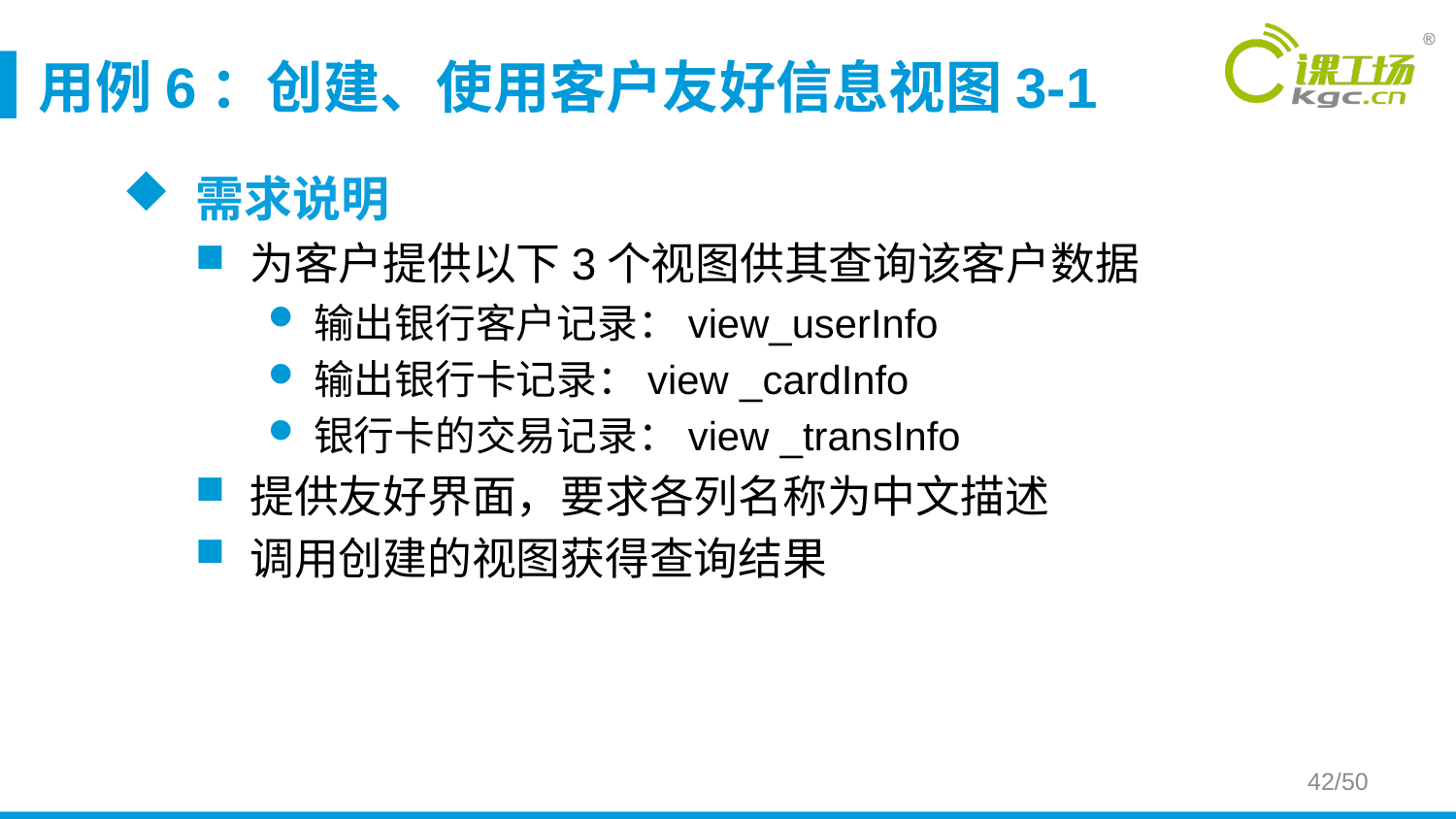

# 用例6：创建、使用客户友好信息视图3-1
需求说明
为客户提供以下3个视图供其查询该客户数据
输出银行客户记录：view_userInfo
输出银行卡记录：view _cardInfo
银行卡的交易记录：view _transInfo
提供友好界面，要求各列名称为中文描述
调用创建的视图获得查询结果
42/50